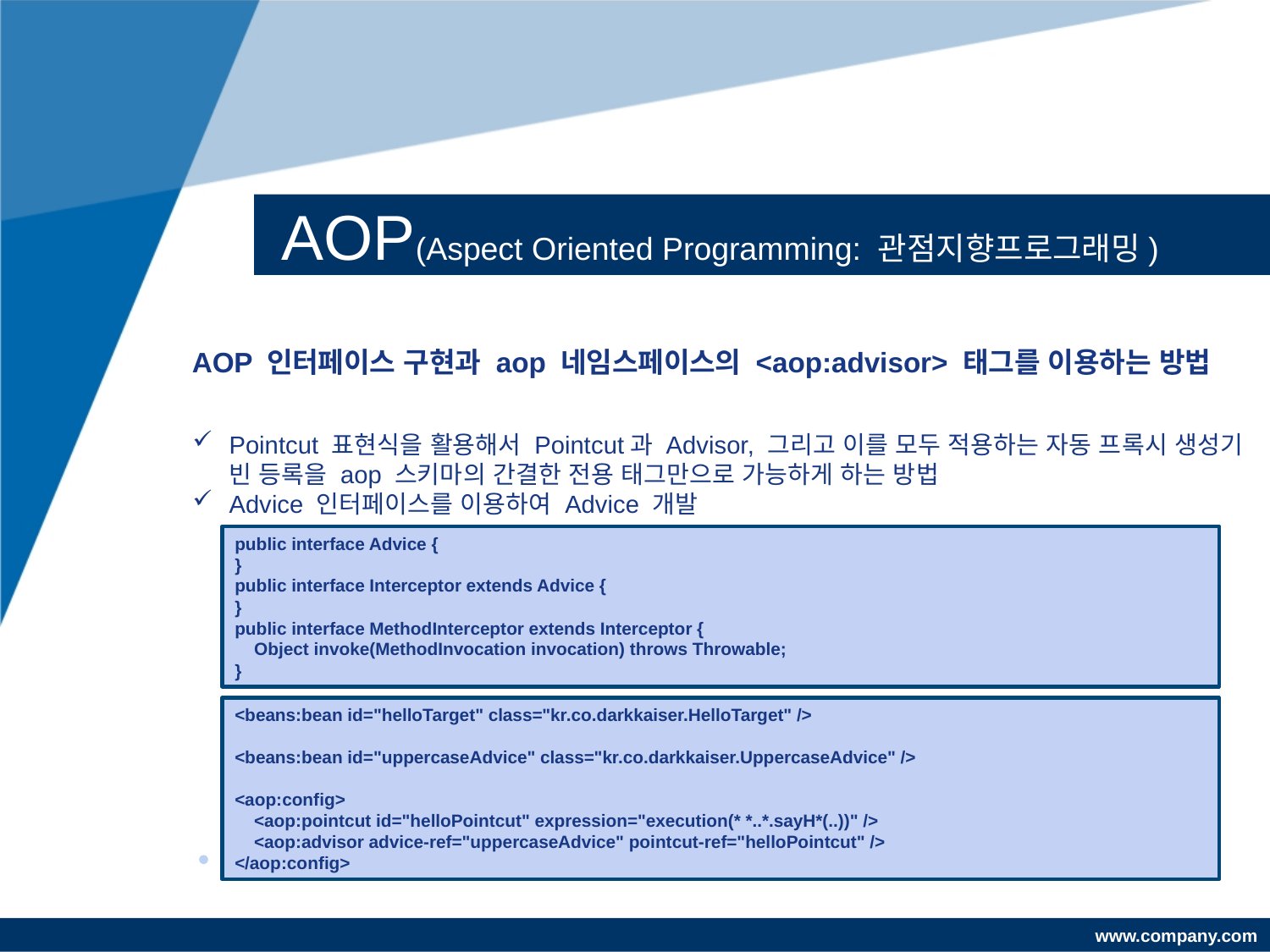

# AOP(Aspect Oriented Programming: 관점지향프로그래밍)
AOP 인터페이스 구현과 aop 네임스페이스의 <aop:advisor> 태그를 이용하는 방법
Pointcut 표현식을 활용해서 Pointcut과 Advisor, 그리고 이를 모두 적용하는 자동 프록시 생성기 빈 등록을 aop 스키마의 간결한 전용 태그만으로 가능하게 하는 방법
Advice 인터페이스를 이용하여 Advice 개발
public interface Advice {
}
public interface Interceptor extends Advice {
}
public interface MethodInterceptor extends Interceptor {
    Object invoke(MethodInvocation invocation) throws Throwable;
}
<beans:bean id="helloTarget" class="kr.co.darkkaiser.HelloTarget" />

<beans:bean id="uppercaseAdvice" class="kr.co.darkkaiser.UppercaseAdvice" />

<aop:config>
    <aop:pointcut id="helloPointcut" expression="execution(* *..*.sayH*(..))" />
    <aop:advisor advice-ref="uppercaseAdvice" pointcut-ref="helloPointcut" />
</aop:config>